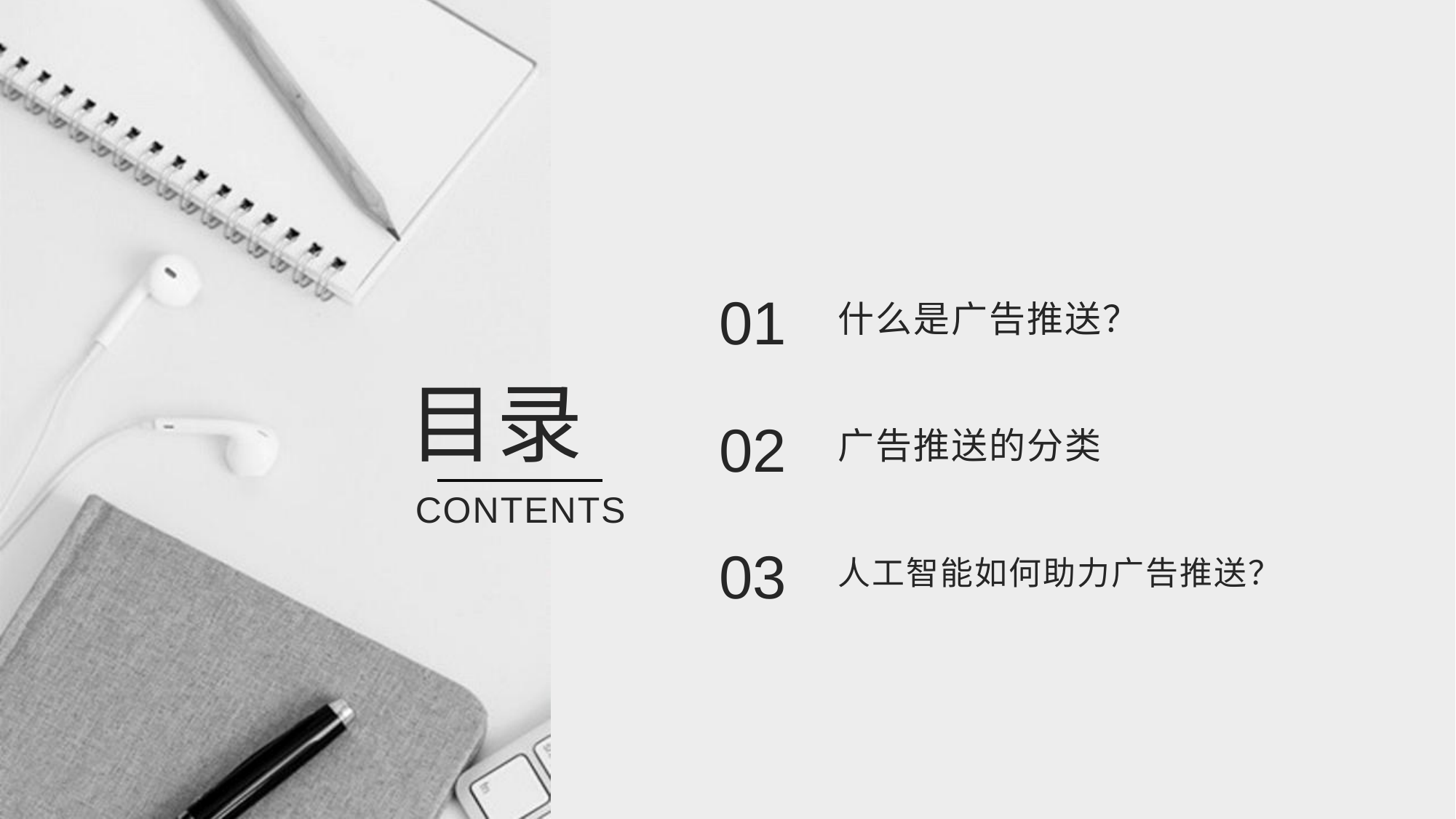

01
什么是广告推送？
目录
02
广告推送的分类
CONTENTS
03
人工智能如何助力广告推送？